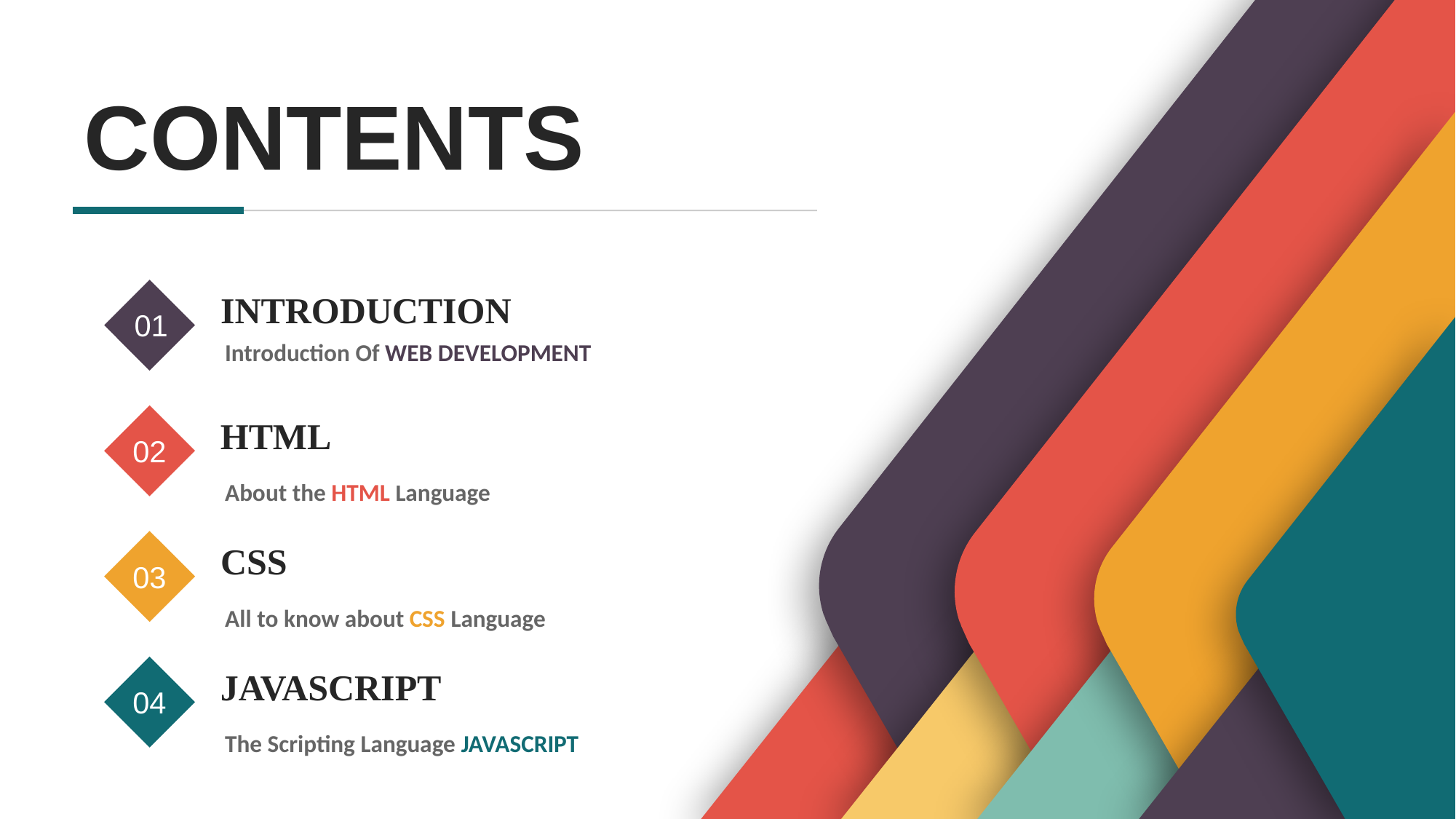

PPT下载 http://www.1ppt.com/xiazai/
CONTENTS

01
INTRODUCTION
Introduction Of WEB DEVELOPMENT

02
HTML
About the HTML Language

03
CSS
All to know about CSS Language

04
JAVASCRIPT
The Scripting Language JAVASCRIPT